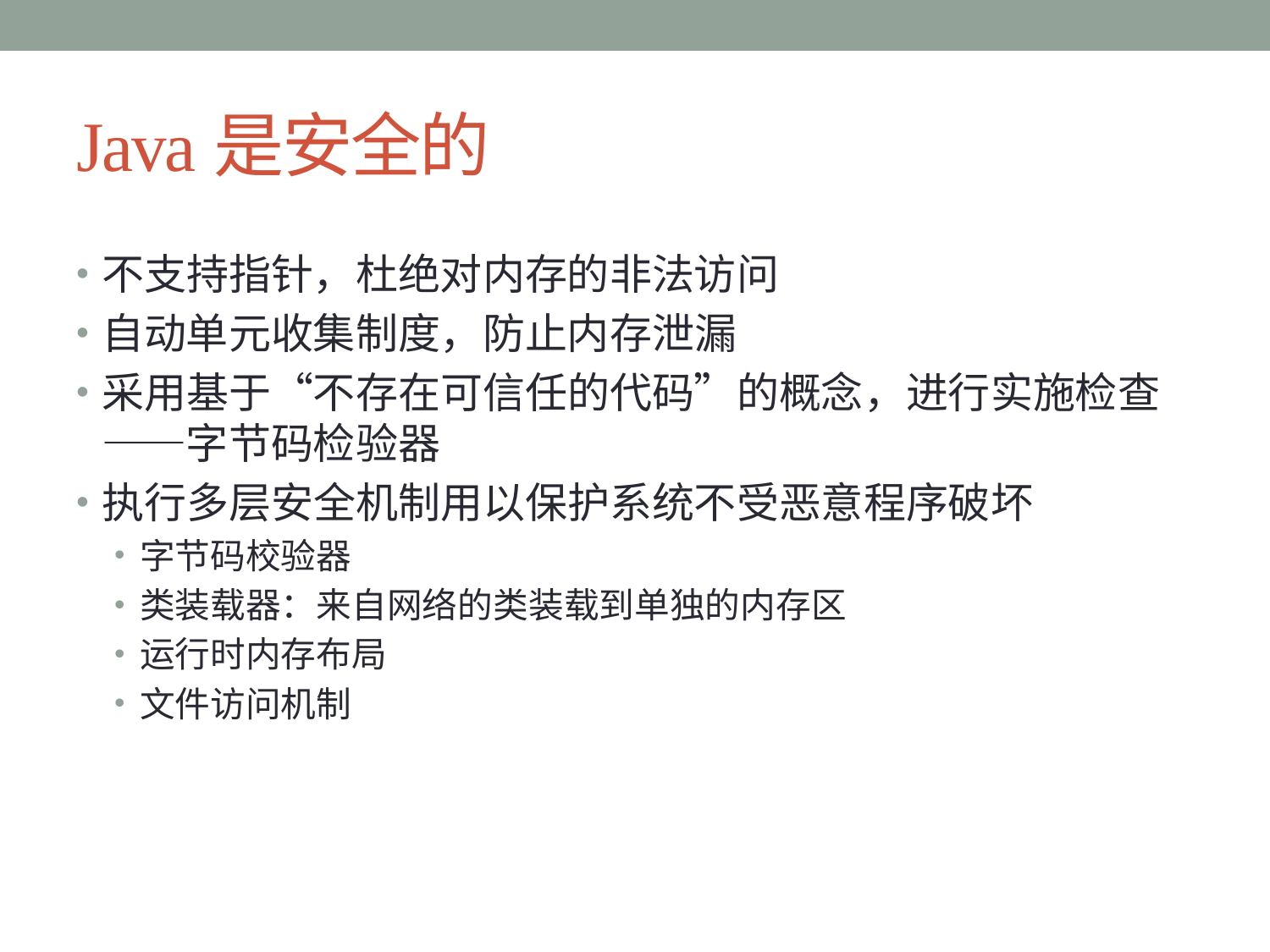

# Java是安全的
不支持指针，杜绝对内存的非法访问
自动单元收集制度，防止内存泄漏
采用基于“不存在可信任的代码”的概念，进行实施检查——字节码检验器
执行多层安全机制用以保护系统不受恶意程序破坏
字节码校验器
类装载器：来自网络的类装载到单独的内存区
运行时内存布局
文件访问机制